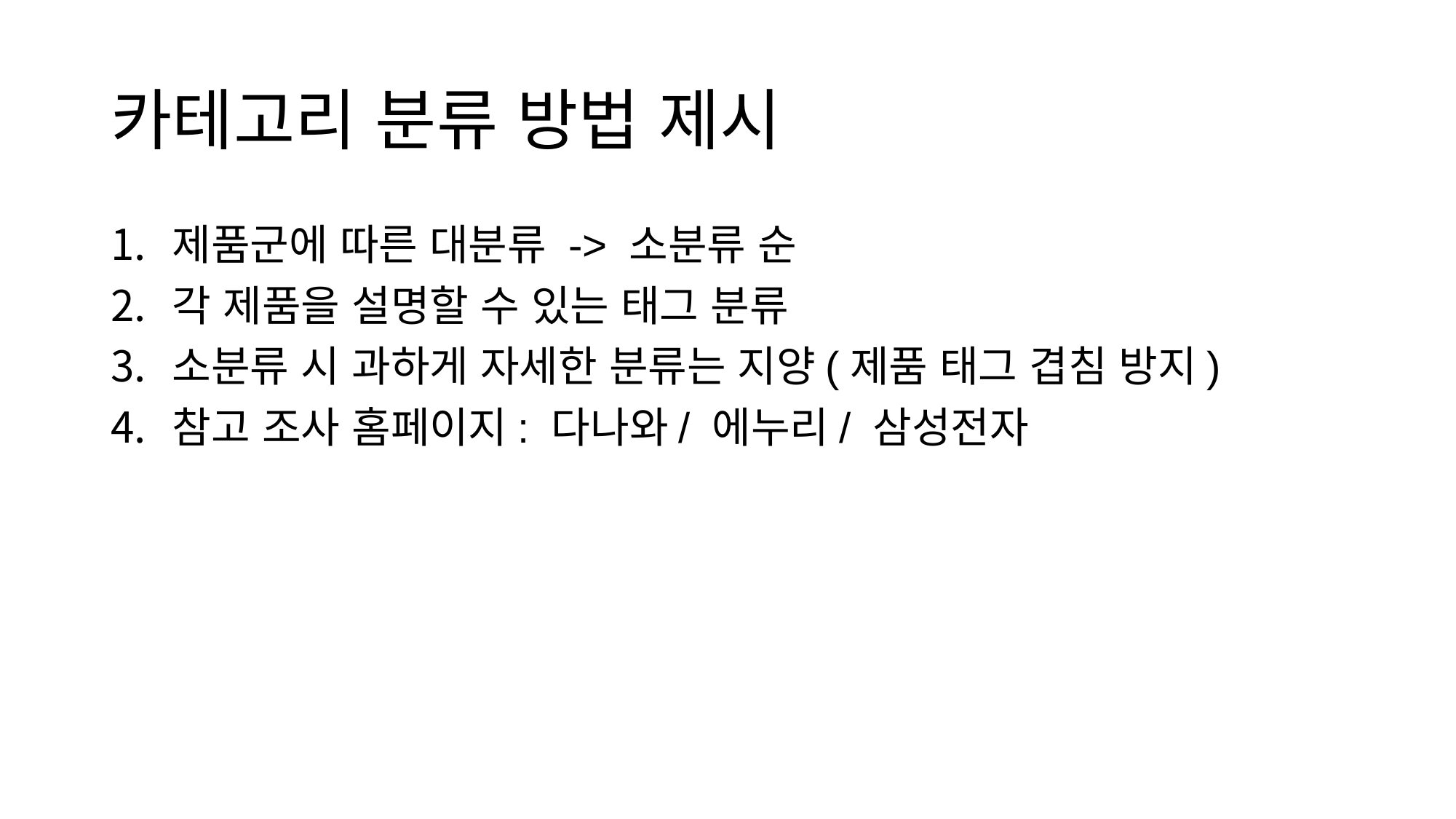

# 카테고리 분류 방법 제시
제품군에 따른 대분류 -> 소분류 순
각 제품을 설명할 수 있는 태그 분류
소분류 시 과하게 자세한 분류는 지양(제품 태그 겹침 방지)
참고 조사 홈페이지: 다나와/ 에누리/ 삼성전자